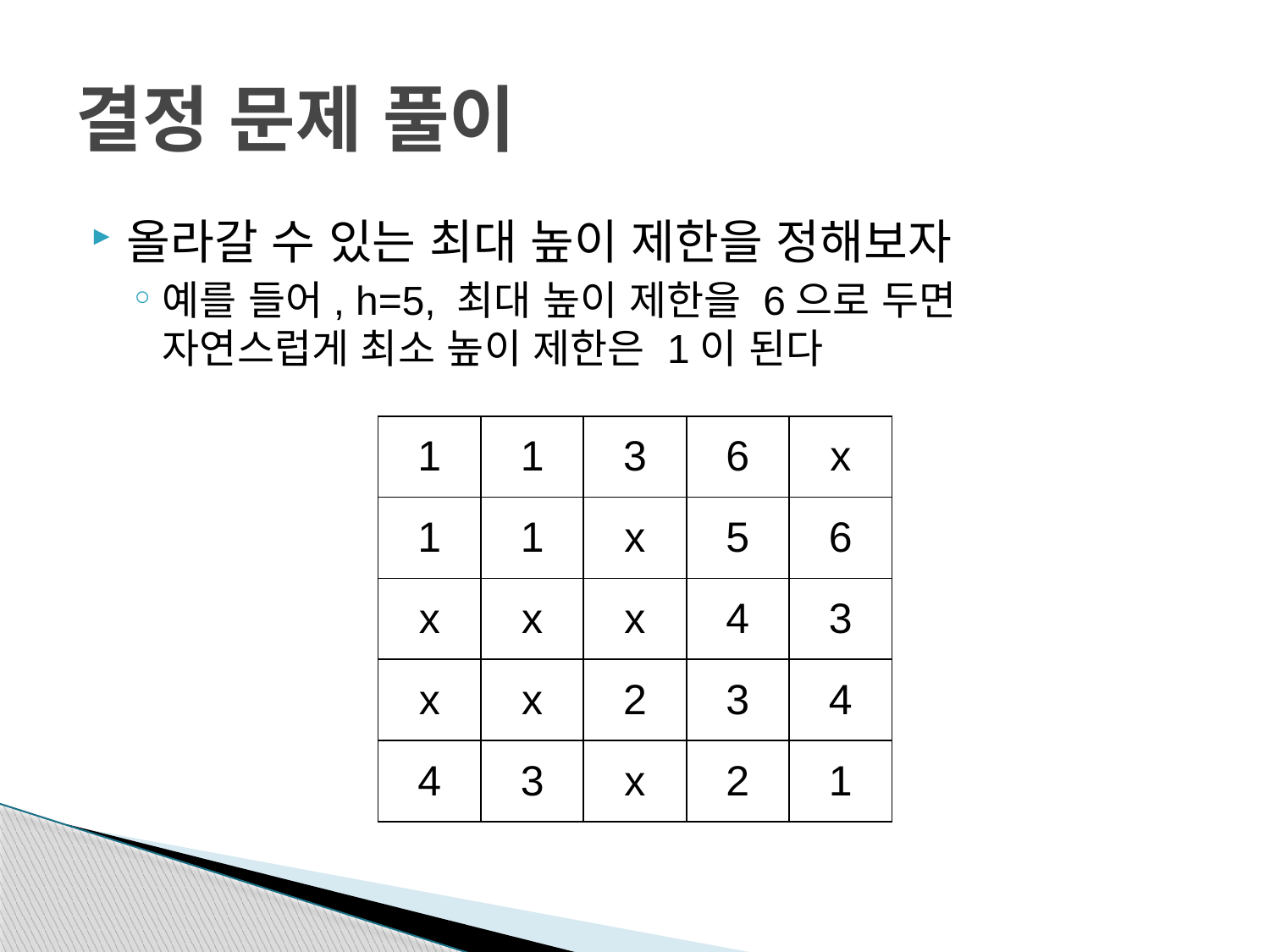

# 결정 문제 풀이
올라갈 수 있는 최대 높이 제한을 정해보자
예를 들어, h=5, 최대 높이 제한을 6으로 두면
자연스럽게 최소 높이 제한은 1이 된다
| 1 | 1 | 3 | 6 | x |
| --- | --- | --- | --- | --- |
| 1 | 1 | x | 5 | 6 |
| x | x | x | 4 | 3 |
| x | x | 2 | 3 | 4 |
| 4 | 3 | x | 2 | 1 |